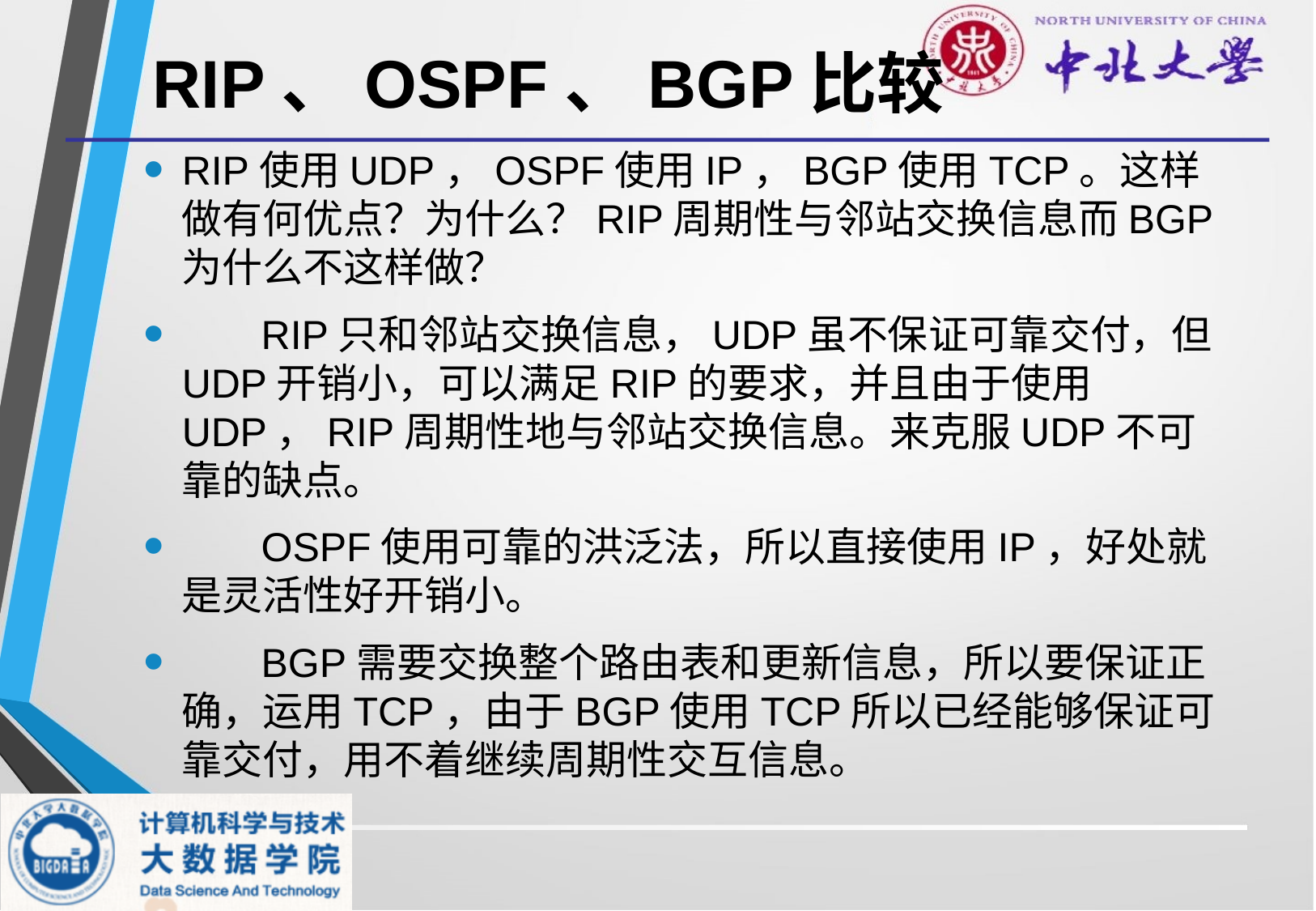

# RIP、OSPF、BGP比较
RIP使用UDP，OSPF使用IP，BGP使用TCP。这样做有何优点？为什么？RIP周期性与邻站交换信息而BGP为什么不这样做？
       RIP只和邻站交换信息，UDP虽不保证可靠交付，但UDP开销小，可以满足RIP的要求，并且由于使用UDP，RIP周期性地与邻站交换信息。来克服UDP不可靠的缺点。
       OSPF使用可靠的洪泛法，所以直接使用IP，好处就是灵活性好开销小。
       BGP需要交换整个路由表和更新信息，所以要保证正确，运用TCP，由于BGP使用TCP所以已经能够保证可靠交付，用不着继续周期性交互信息。
15